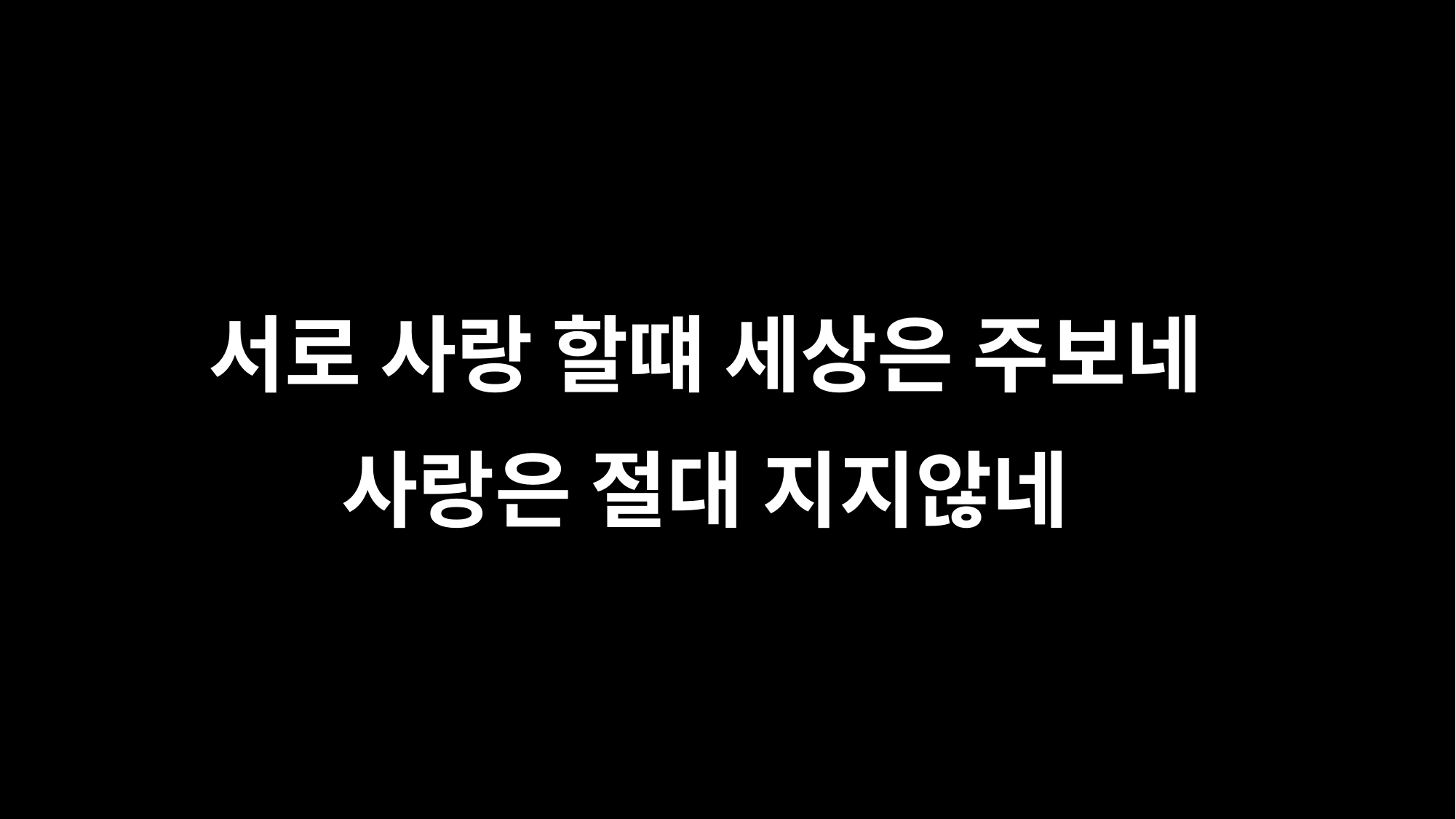

서로 사랑 할떄 세상은 주보네
사랑은 절대 지지않네